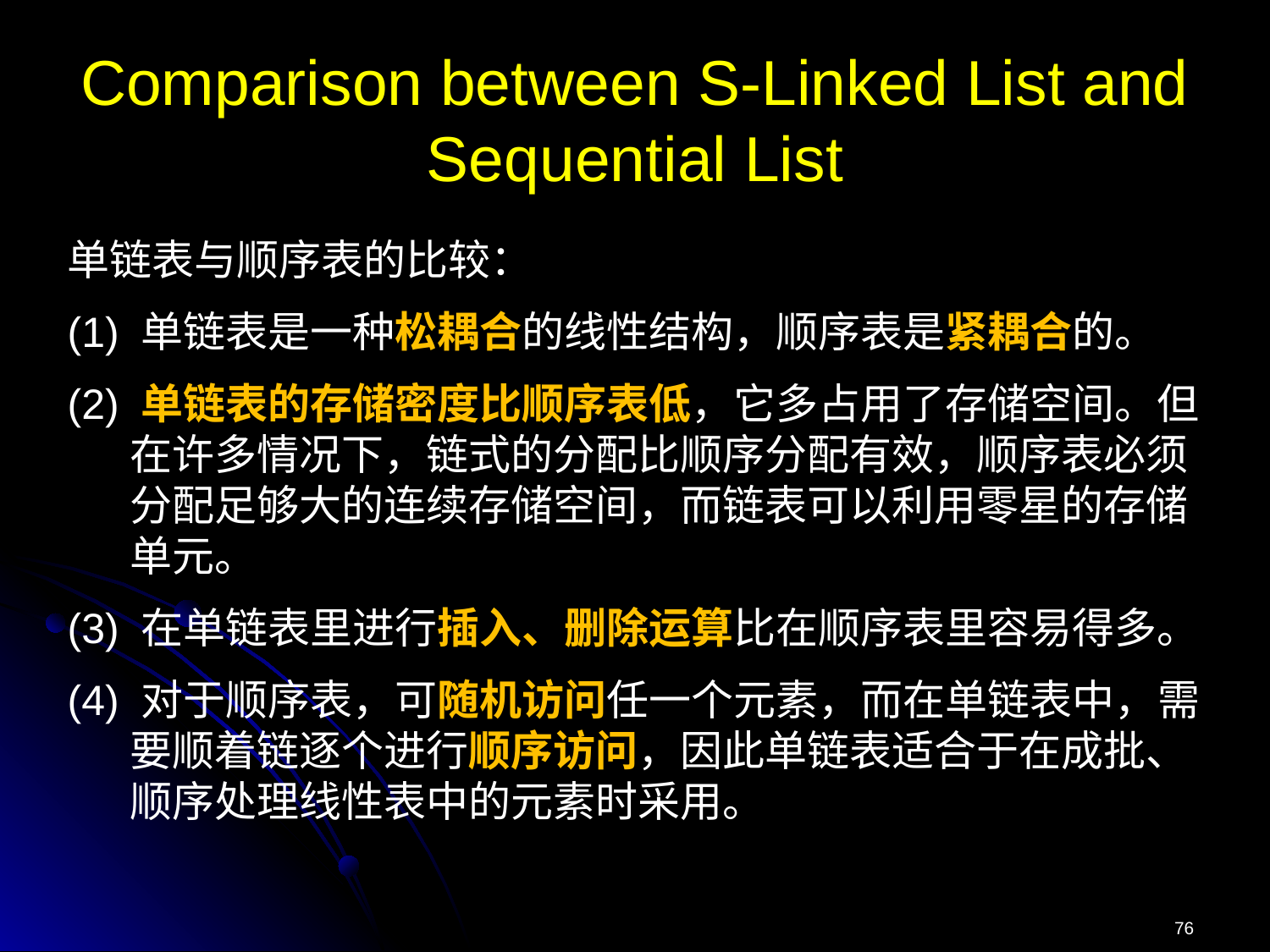

# Comparison between S-Linked List and Sequential List

单链表与顺序表的比较：
(1) 单链表是一种松耦合的线性结构，顺序表是紧耦合的。
(2) 单链表的存储密度比顺序表低，它多占用了存储空间。但在许多情况下，链式的分配比顺序分配有效，顺序表必须分配足够大的连续存储空间，而链表可以利用零星的存储单元。
(3) 在单链表里进行插入、删除运算比在顺序表里容易得多。
(4) 对于顺序表，可随机访问任一个元素，而在单链表中，需要顺着链逐个进行顺序访问，因此单链表适合于在成批、顺序处理线性表中的元素时采用。

76